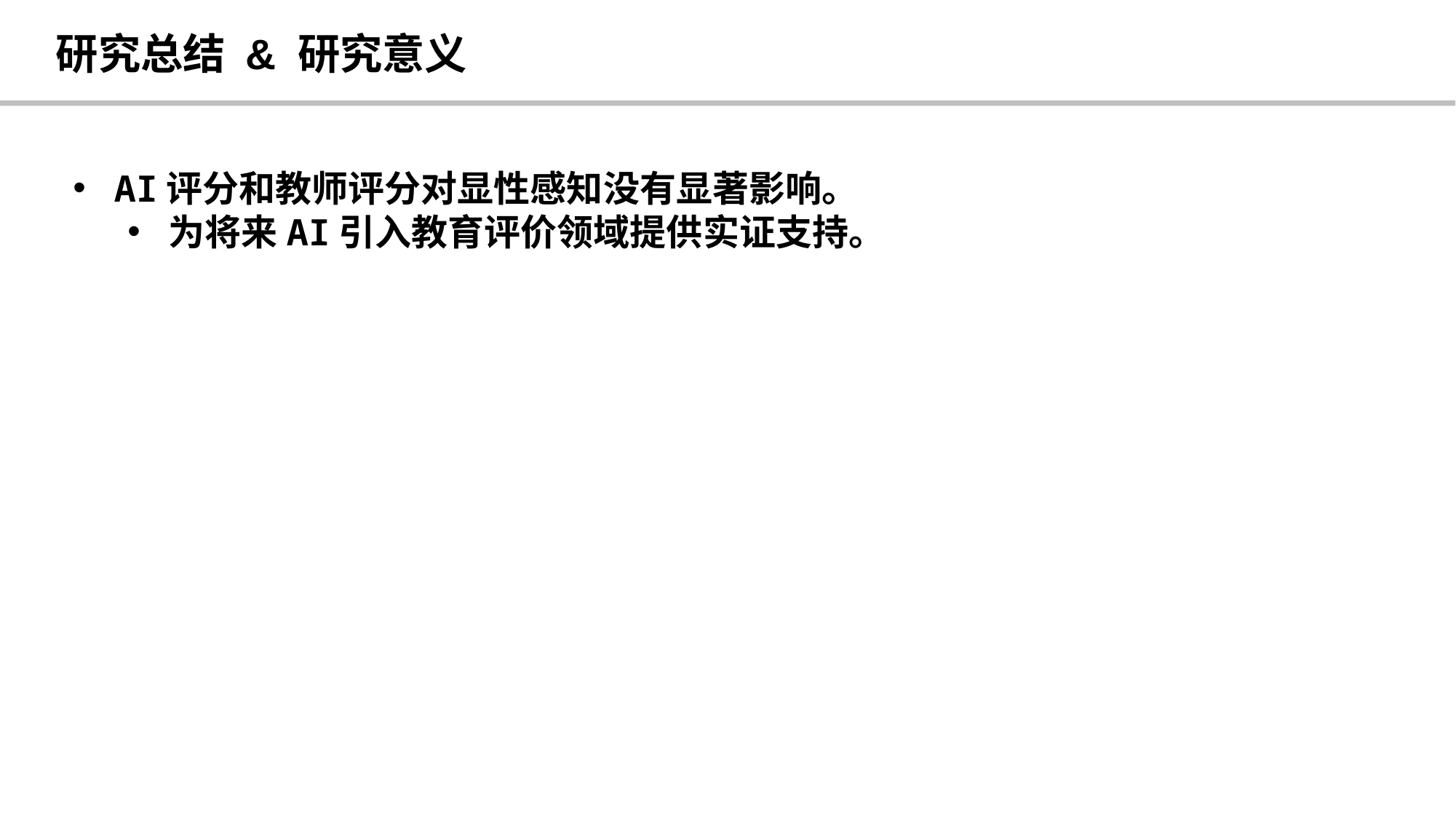

# 研究总结 & 研究意义
AI评分和教师评分对显性感知没有显著影响。
为将来AI引入教育评价领域提供实证支持。